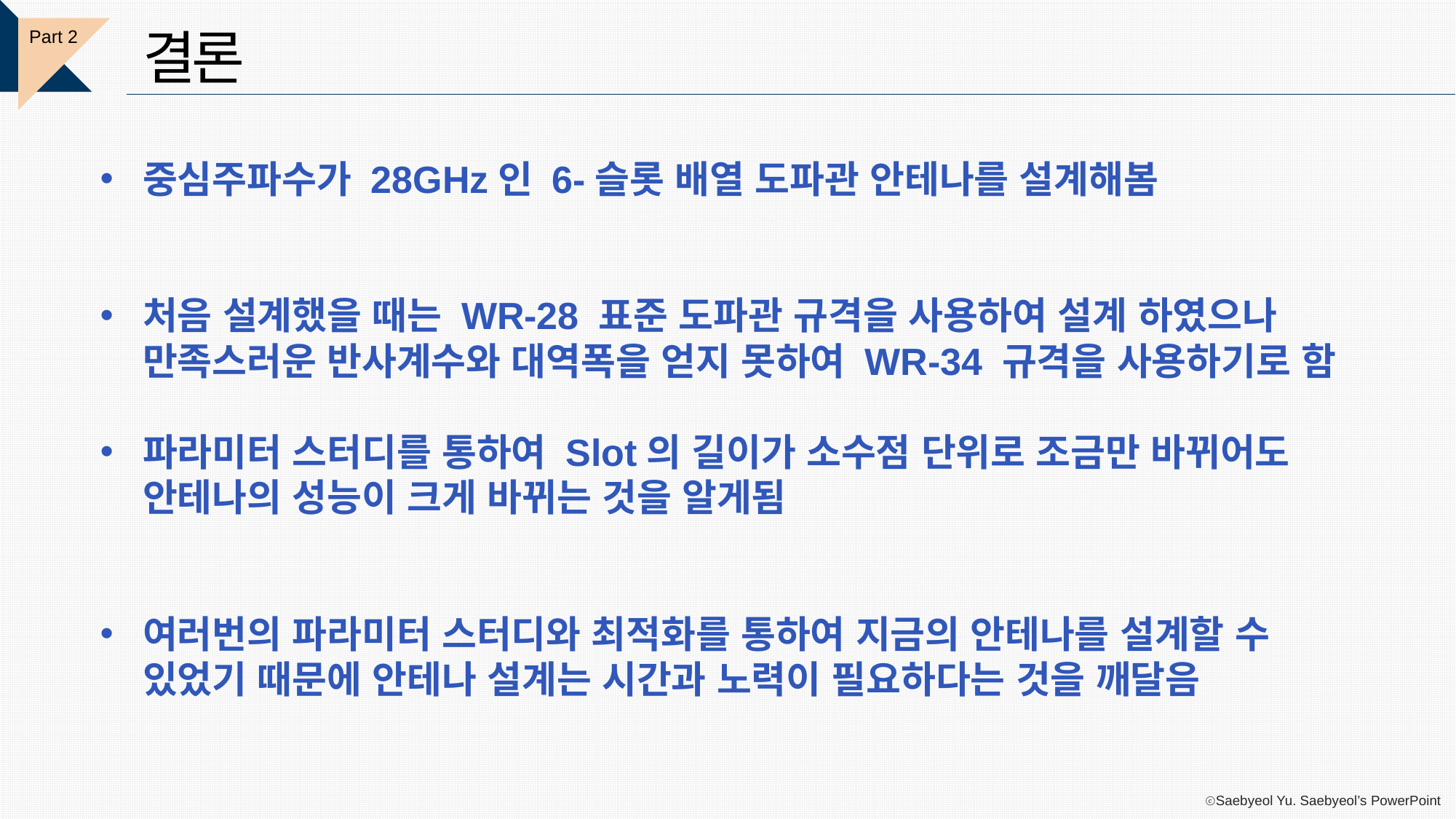

결론

Part 2
중심주파수가 28GHz인 6-슬롯 배열 도파관 안테나를 설계해봄

처음 설계했을 때는 WR-28 표준 도파관 규격을 사용하여 설계 하였으나 만족스러운 반사계수와 대역폭을 얻지 못하여 WR-34 규격을 사용하기로 함

파라미터 스터디를 통하여 Slot의 길이가 소수점 단위로 조금만 바뀌어도 안테나의 성능이 크게 바뀌는 것을 알게됨

여러번의 파라미터 스터디와 최적화를 통하여 지금의 안테나를 설계할 수 있었기 때문에 안테나 설계는 시간과 노력이 필요하다는 것을 깨달음